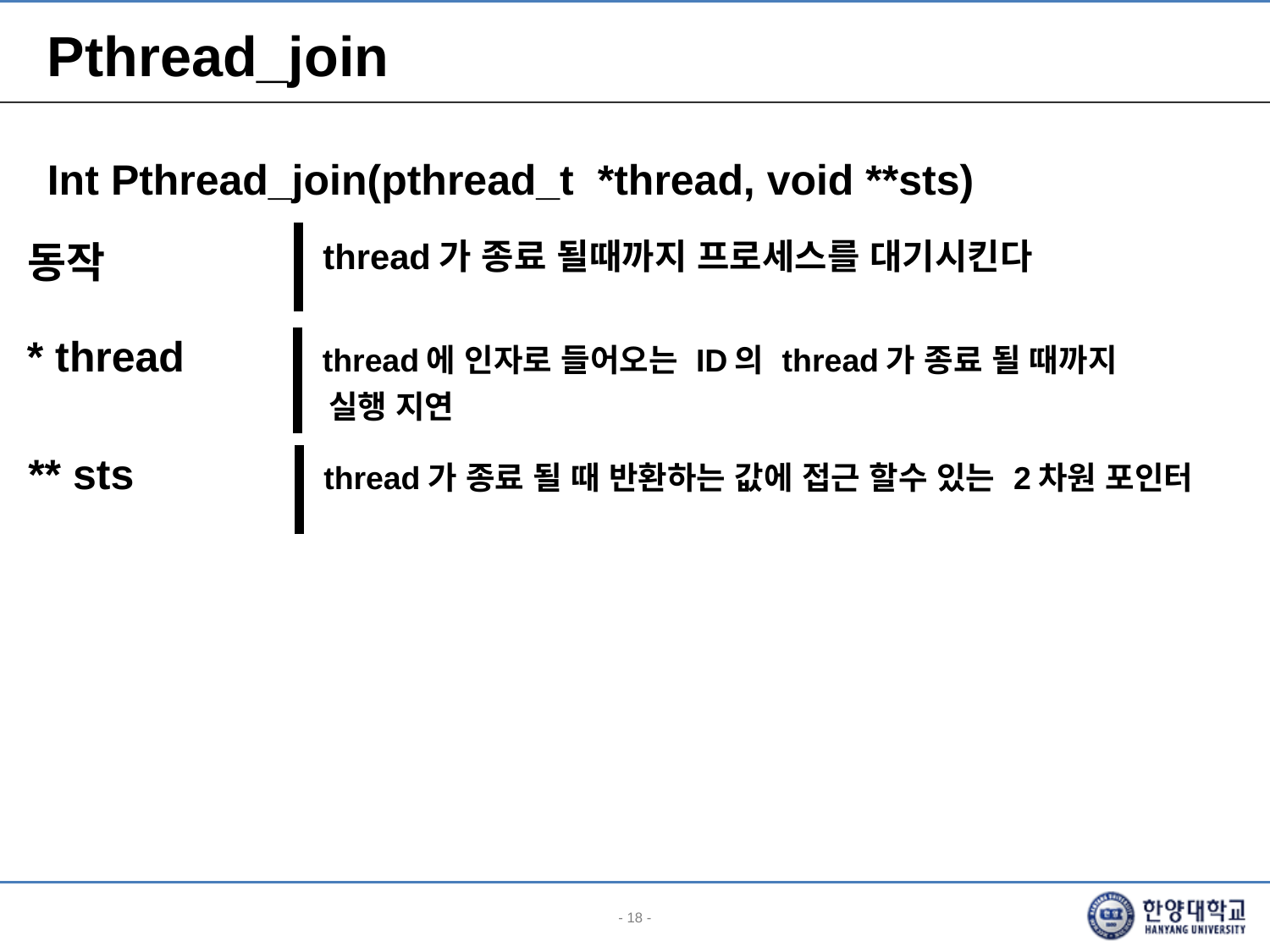

# Pthread_join
Int Pthread_join(pthread_t  *thread, void **sts)
| 동작 | thread가 종료 될때까지 프로세스를 대기시킨다 |
| --- | --- |
| \* thread | thread에 인자로 들어오는 ID의 thread가 종료 될 때까지 실행 지연 |
| --- | --- |
| \*\* sts | thread가 종료 될 때 반환하는 값에 접근 할수 있는 2차원 포인터 |
| --- | --- |